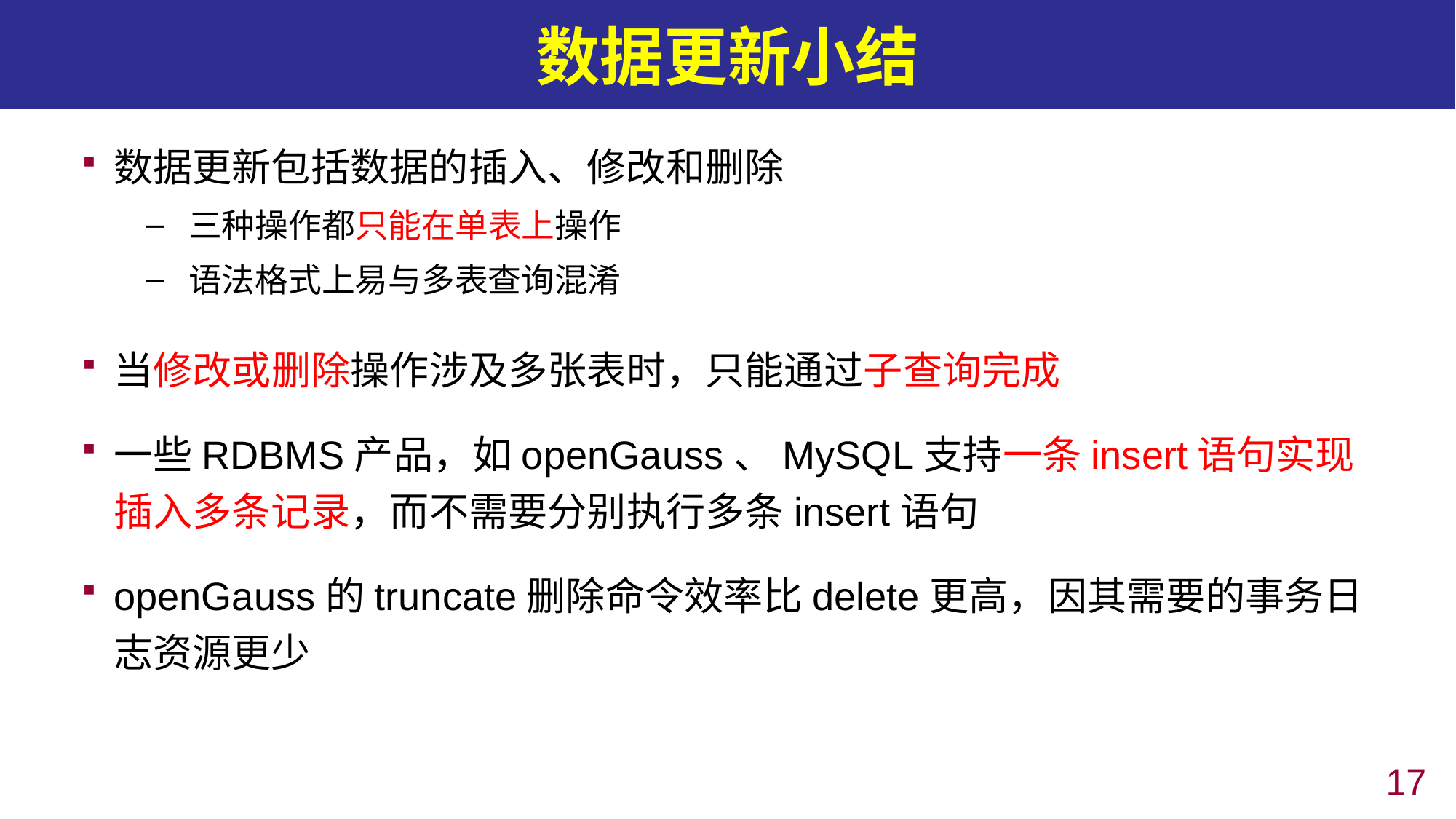

# 数据更新小结
数据更新包括数据的插入、修改和删除
三种操作都只能在单表上操作
语法格式上易与多表查询混淆

当修改或删除操作涉及多张表时，只能通过子查询完成

一些RDBMS产品，如openGauss、MySQL支持一条insert语句实现插入多条记录，而不需要分别执行多条insert语句

openGauss的truncate删除命令效率比delete更高，因其需要的事务日志资源更少
17